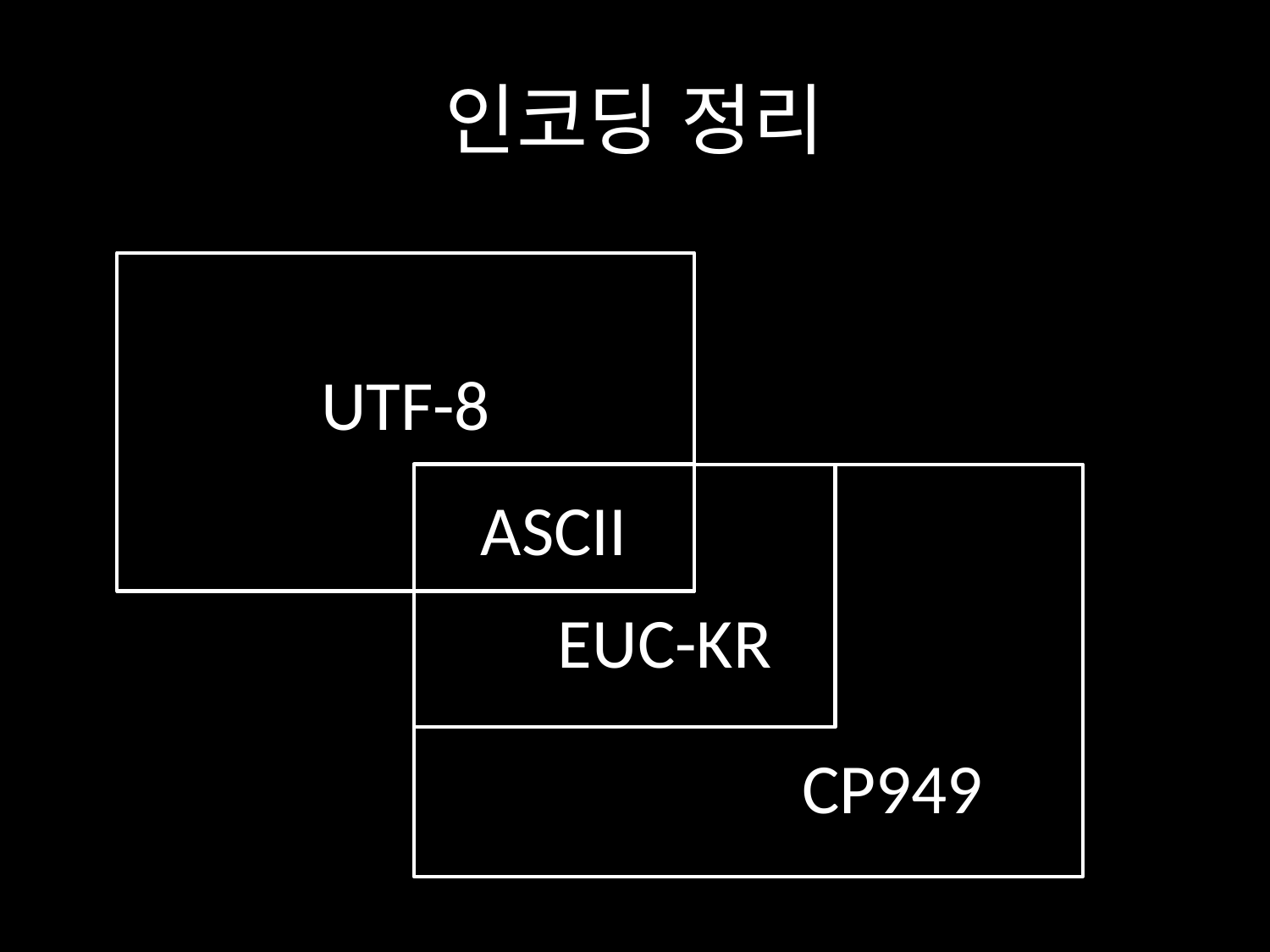

# 인코딩 정리

UTF-8

ASCII

EUC-KR
CP949